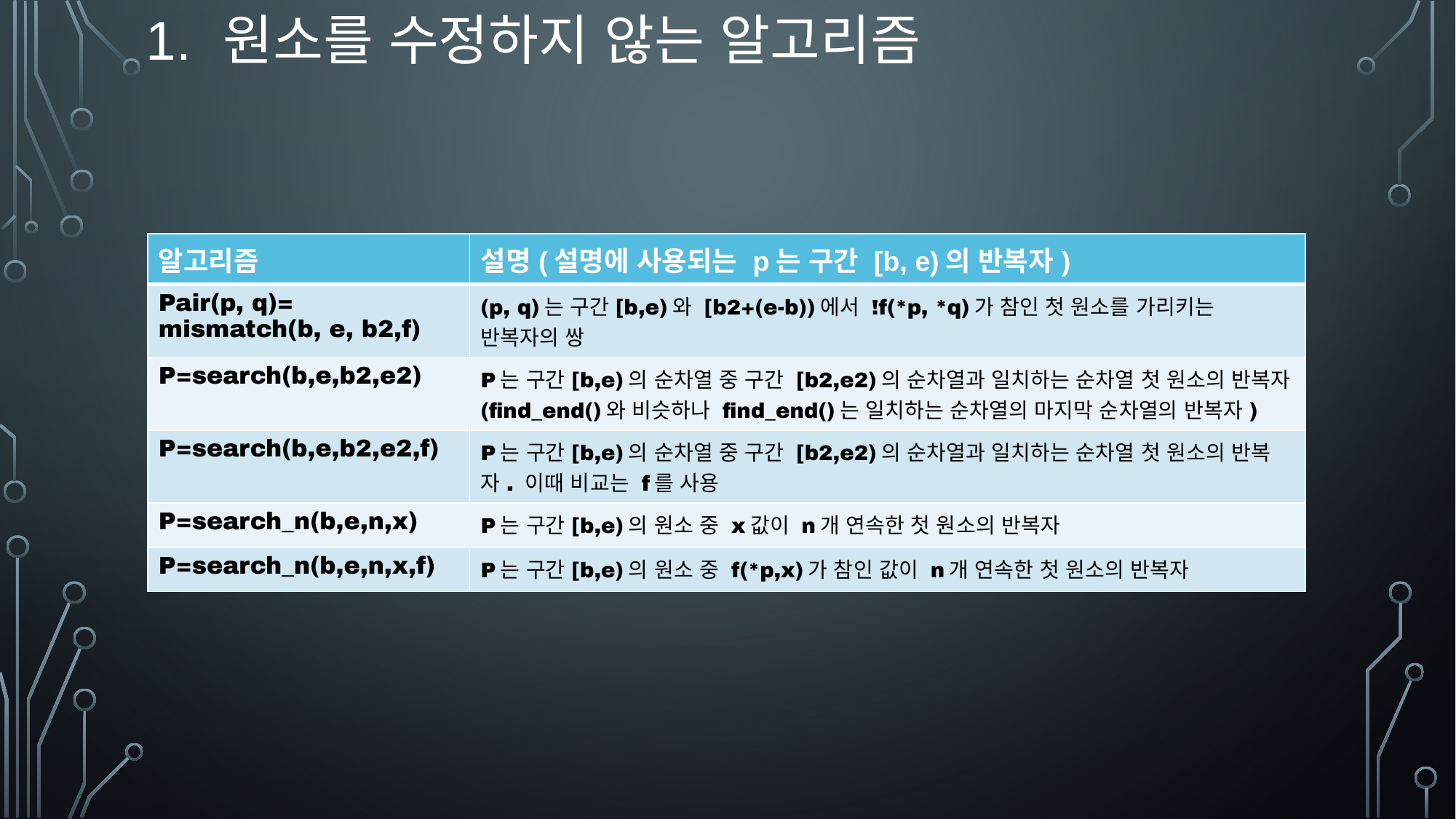

# 1. 원소를 수정하지 않는 알고리즘
| 알고리즘 | 설명(설명에 사용되는 p는 구간 [b, e)의 반복자) |
| --- | --- |
| Pair(p, q)= mismatch(b, e, b2,f) | (p, q)는 구간[b,e)와 [b2+(e-b))에서 !f(\*p, \*q)가 참인 첫 원소를 가리키는 반복자의 쌍 |
| P=search(b,e,b2,e2) | P는 구간[b,e)의 순차열 중 구간 [b2,e2)의 순차열과 일치하는 순차열 첫 원소의 반복자(find\_end()와 비슷하나 find\_end()는 일치하는 순차열의 마지막 순차열의 반복자) |
| P=search(b,e,b2,e2,f) | P는 구간[b,e)의 순차열 중 구간 [b2,e2)의 순차열과 일치하는 순차열 첫 원소의 반복자. 이때 비교는 f를 사용 |
| P=search\_n(b,e,n,x) | P는 구간[b,e)의 원소 중 x값이 n개 연속한 첫 원소의 반복자 |
| P=search\_n(b,e,n,x,f) | P는 구간[b,e)의 원소 중 f(\*p,x)가 참인 값이 n개 연속한 첫 원소의 반복자 |